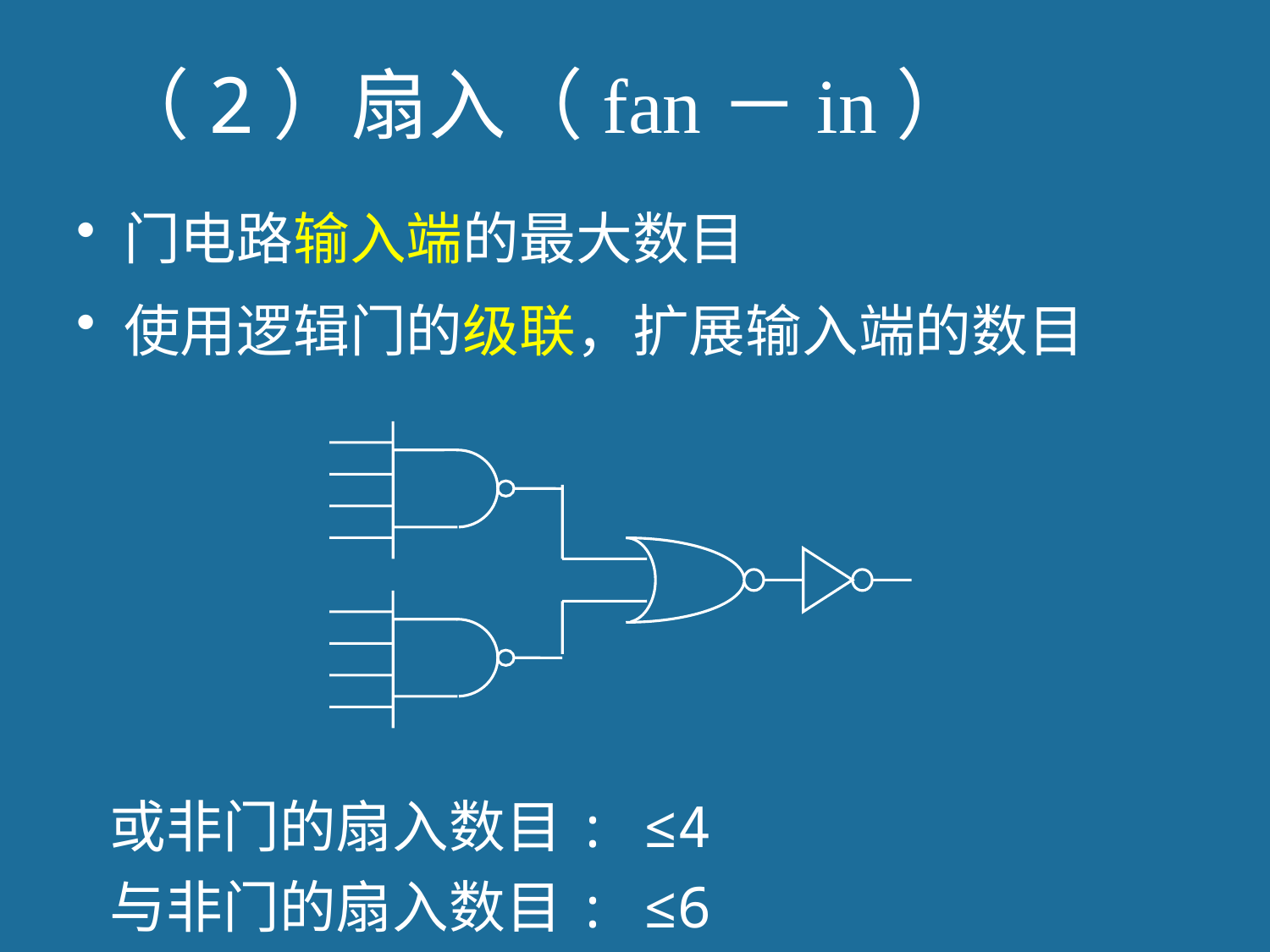

# （2）扇入（fan－in）
门电路输入端的最大数目
使用逻辑门的级联，扩展输入端的数目

或非门的扇入数目: ≤4
与非门的扇入数目: ≤6
28